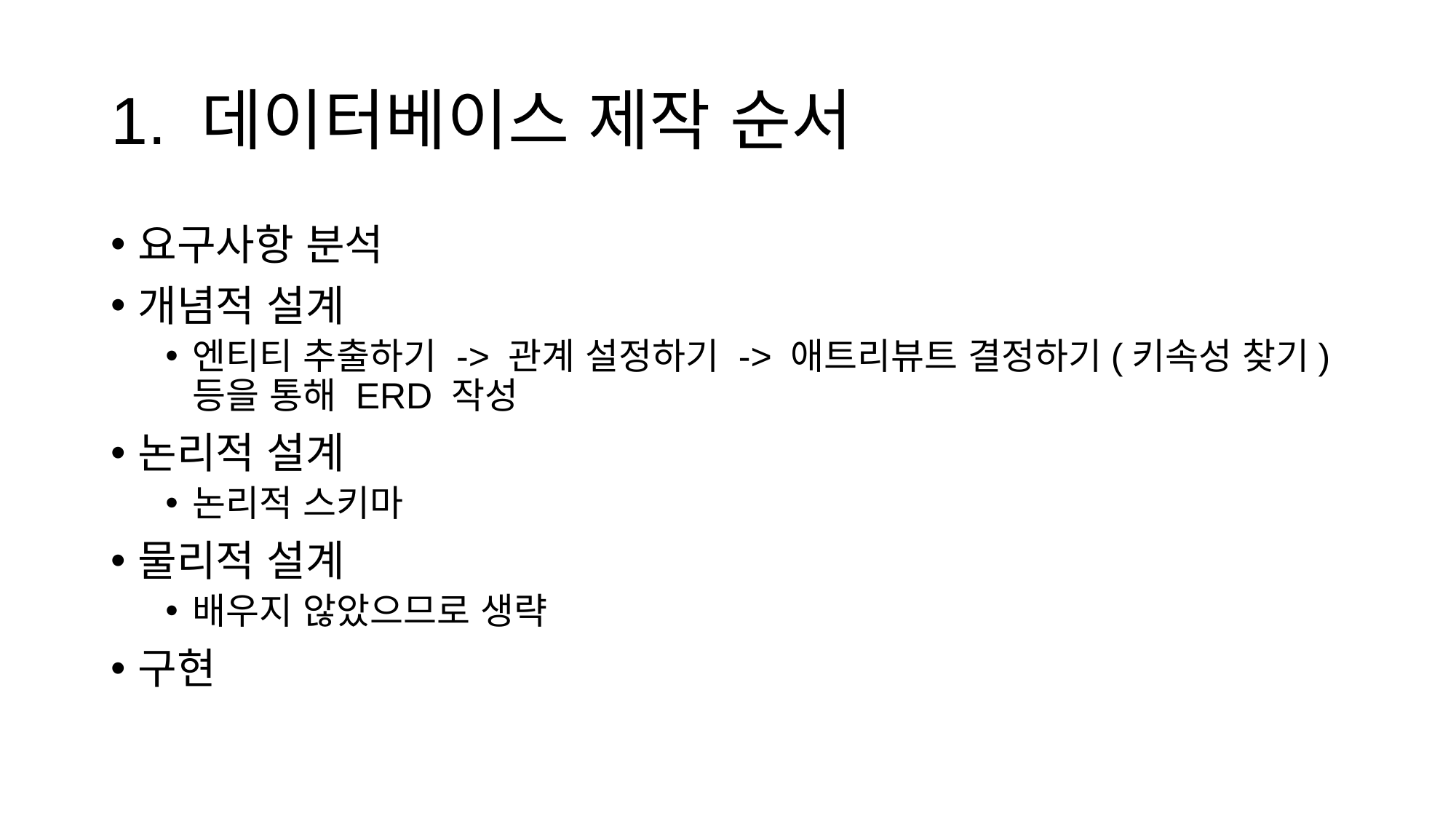

# 1. 데이터베이스 제작 순서
요구사항 분석
개념적 설계
엔티티 추출하기 -> 관계 설정하기 -> 애트리뷰트 결정하기(키속성 찾기) 등을 통해 ERD 작성
논리적 설계
논리적 스키마
물리적 설계
배우지 않았으므로 생략
구현